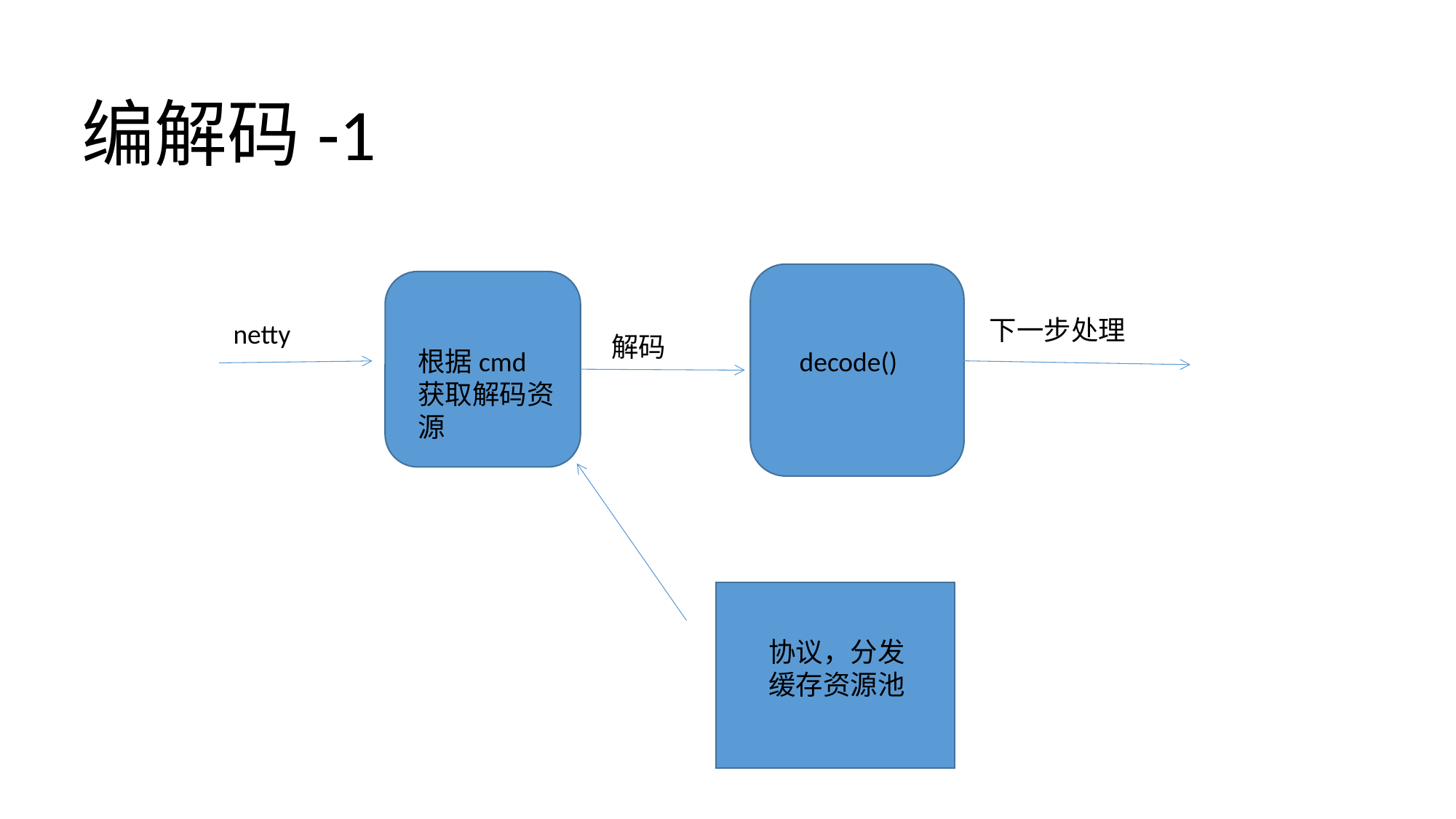

编解码-1

下一步处理
netty
解码
     decode()
根据cmd获取解码资源

协议，分发缓存资源池